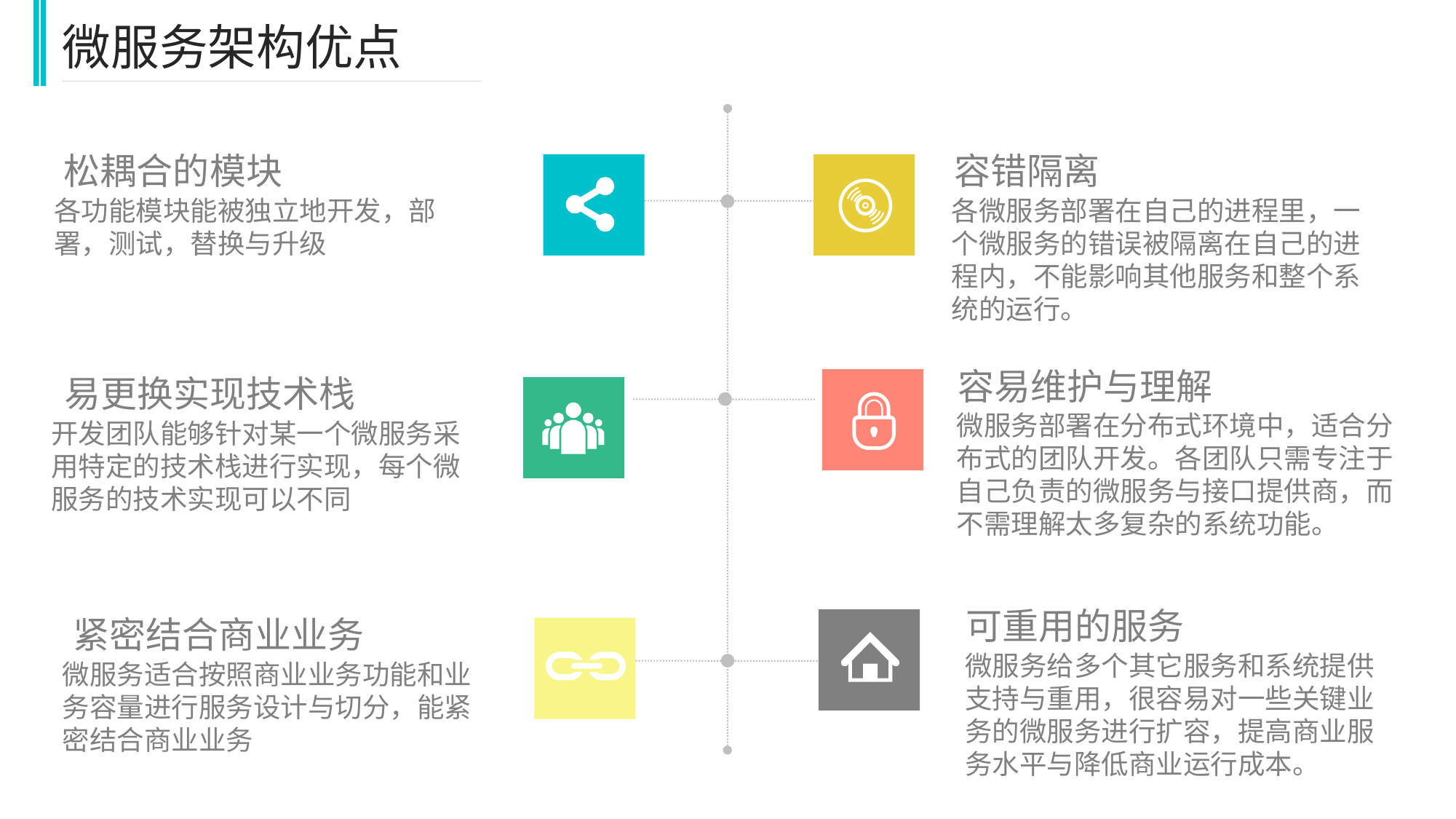

微服务架构优点

松耦合的模块
各功能模块能被独立地开发，部署，测试，替换与升级

容错隔离
各微服务部署在自己的进程里，一个微服务的错误被隔离在自己的进程内，不能影响其他服务和整个系统的运行。

容易维护与理解
微服务部署在分布式环境中，适合分布式的团队开发。各团队只需专注于自己负责的微服务与接口提供商，而不需理解太多复杂的系统功能。

易更换实现技术栈
开发团队能够针对某一个微服务采用特定的技术栈进行实现，每个微服务的技术实现可以不同

可重用的服务
微服务给多个其它服务和系统提供支持与重用，很容易对一些关键业务的微服务进行扩容，提高商业服务水平与降低商业运行成本。

紧密结合商业业务
微服务适合按照商业业务功能和业务容量进行服务设计与切分，能紧密结合商业业务